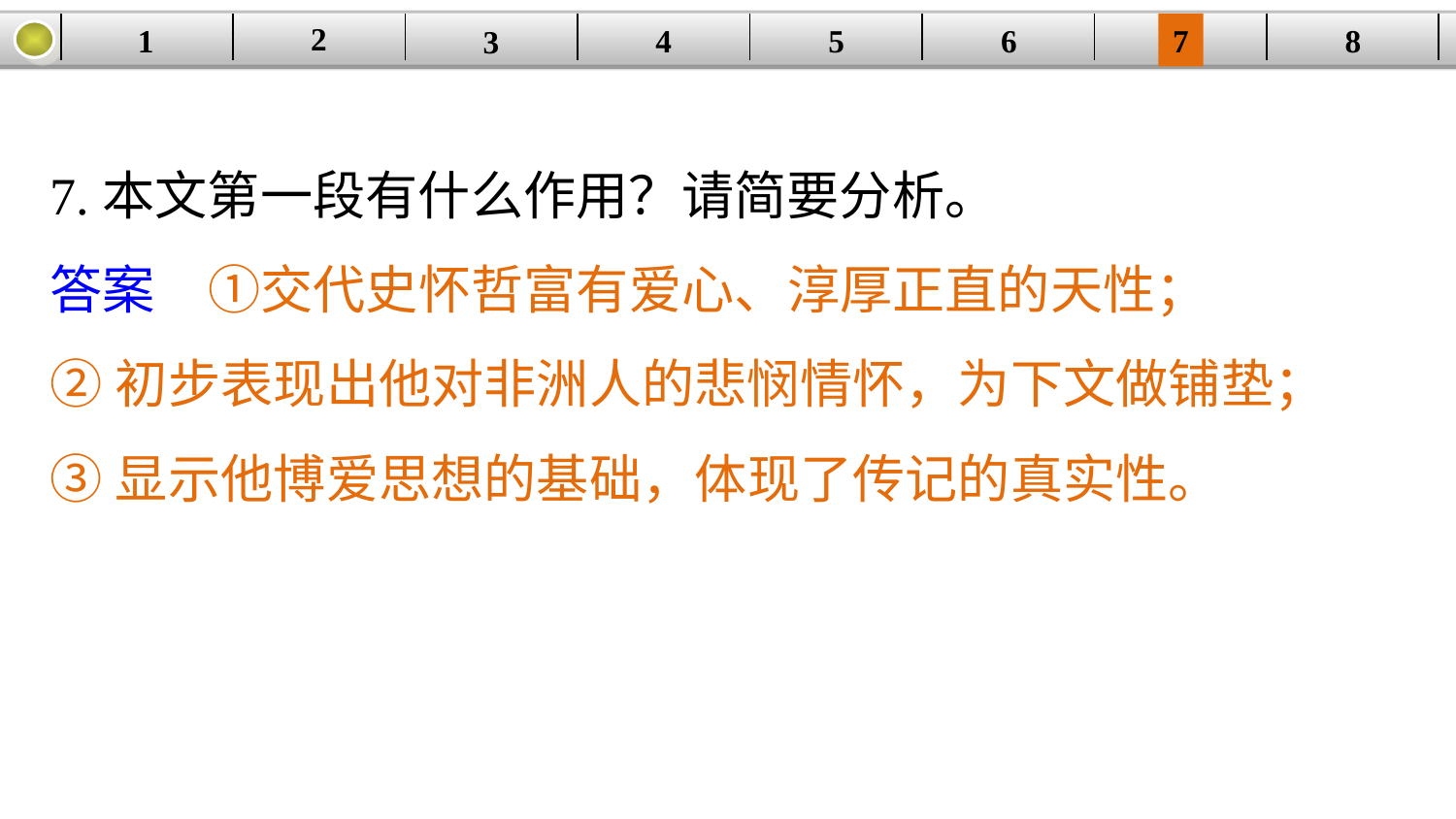

2
1
8
7
6
|  |  |  |  |  |  |  |  |
| --- | --- | --- | --- | --- | --- | --- | --- |
5
4
3

7.本文第一段有什么作用？请简要分析。
答案　①交代史怀哲富有爱心、淳厚正直的天性；
②初步表现出他对非洲人的悲悯情怀，为下文做铺垫；
③显示他博爱思想的基础，体现了传记的真实性。